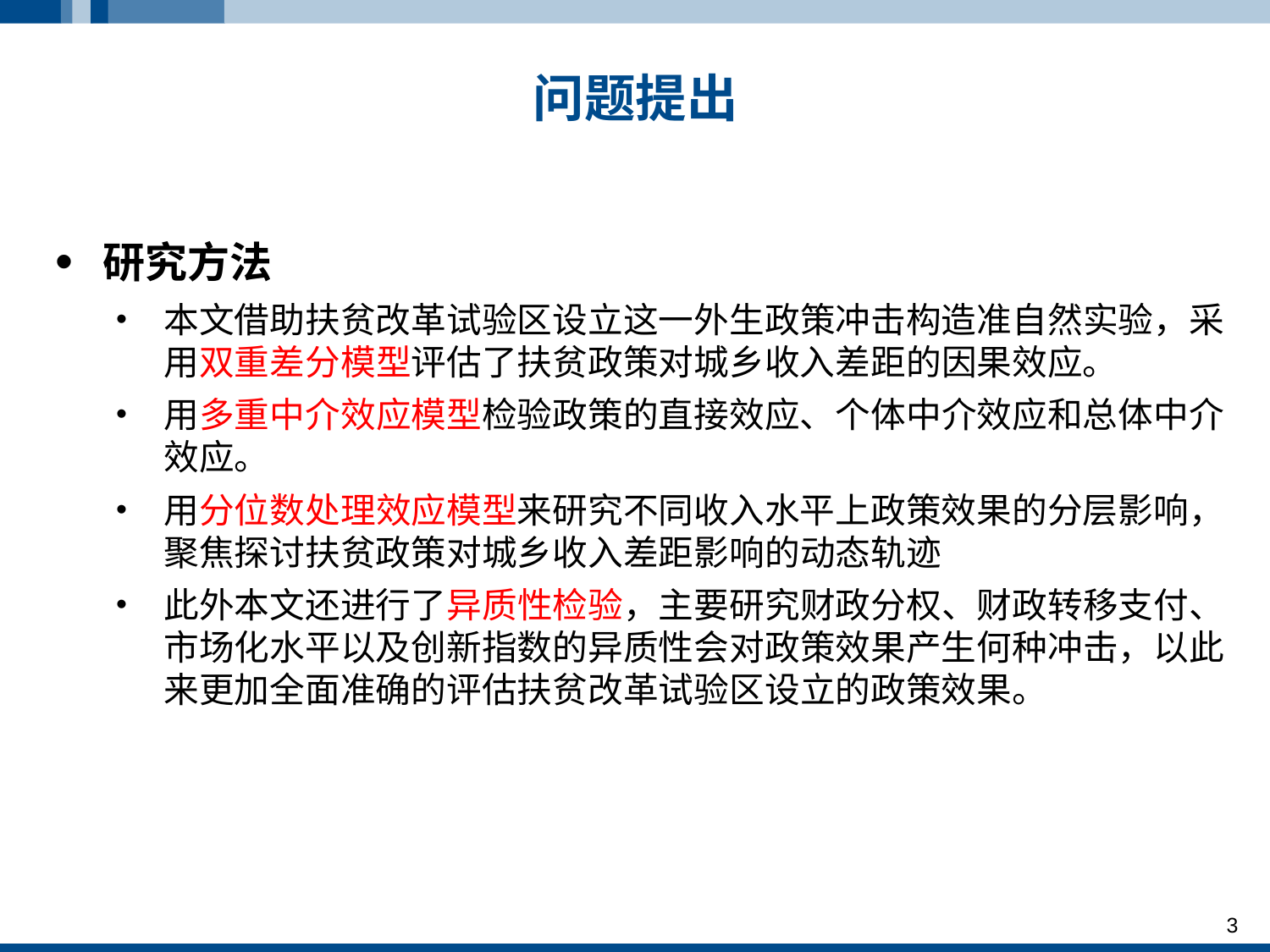

# 问题提出
研究方法
本文借助扶贫改革试验区设立这一外生政策冲击构造准自然实验，采用双重差分模型评估了扶贫政策对城乡收入差距的因果效应。
用多重中介效应模型检验政策的直接效应、个体中介效应和总体中介效应。
用分位数处理效应模型来研究不同收入水平上政策效果的分层影响，聚焦探讨扶贫政策对城乡收入差距影响的动态轨迹
此外本文还进行了异质性检验，主要研究财政分权、财政转移支付、市场化水平以及创新指数的异质性会对政策效果产生何种冲击，以此来更加全面准确的评估扶贫改革试验区设立的政策效果。

3